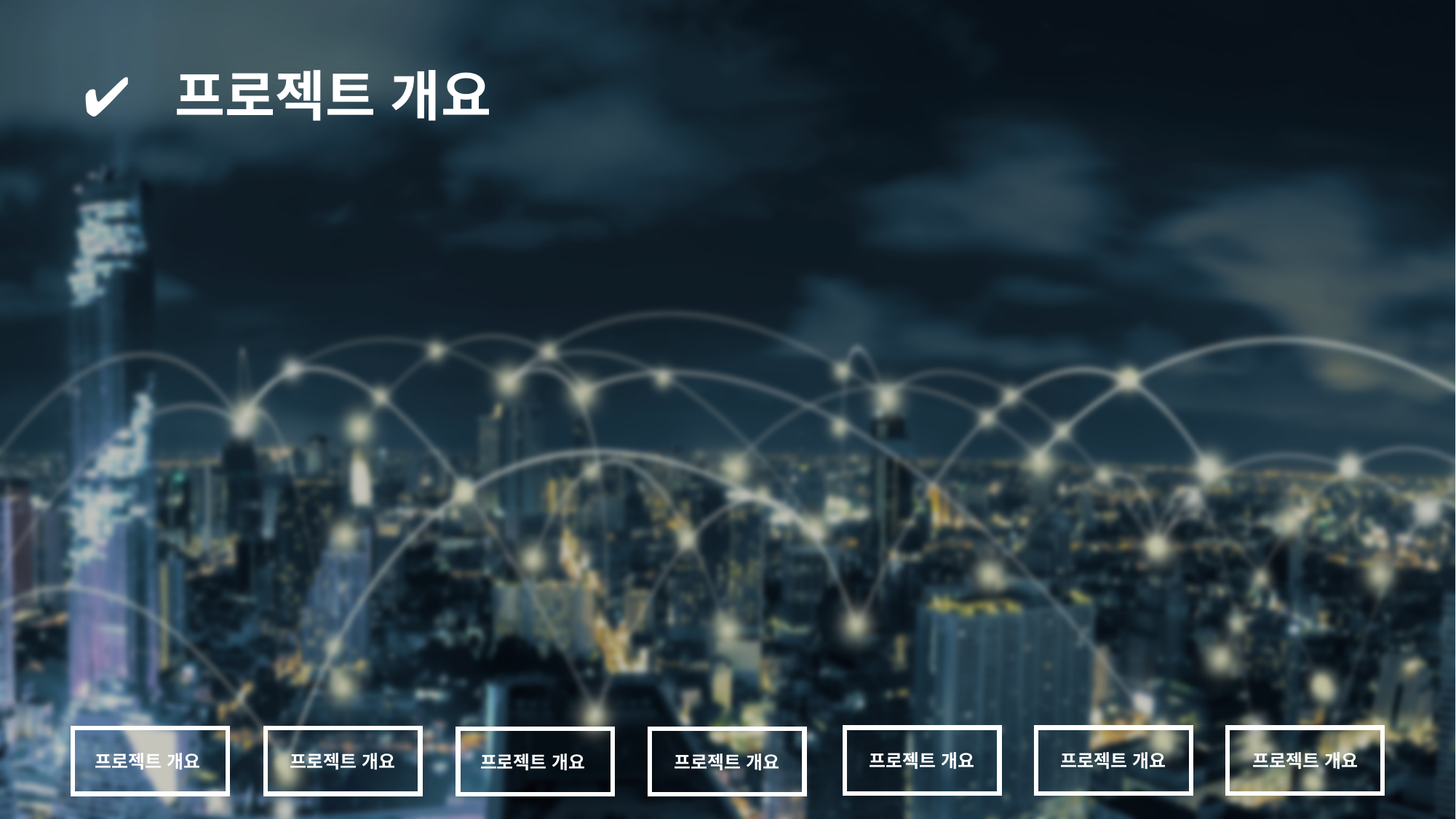

✔  프로젝트 개요
프로젝트 개요
프로젝트 개요
프로젝트 개요
프로젝트 개요
프로젝트 개요
프로젝트 개요
프로젝트 개요